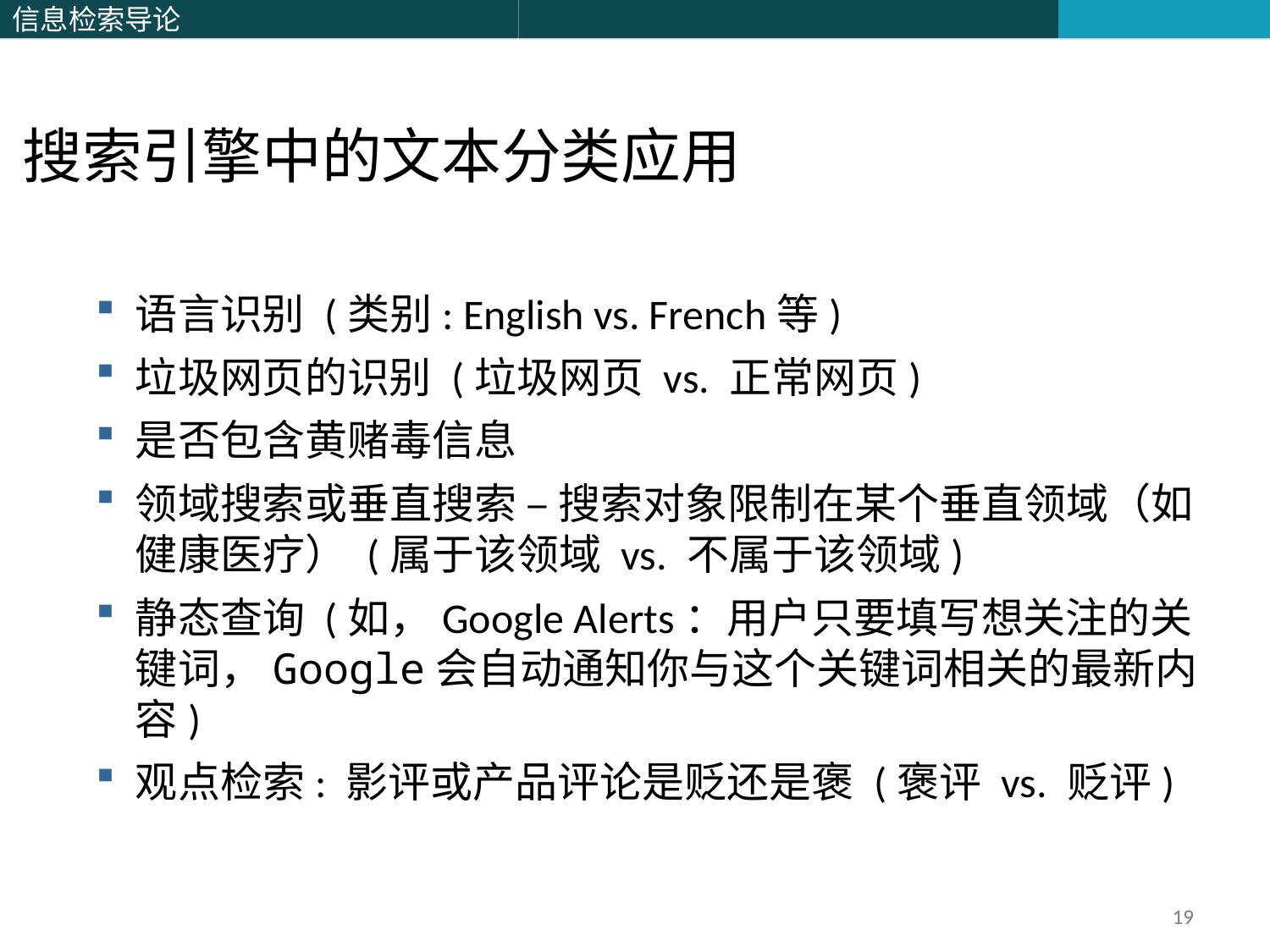

搜索引擎中的文本分类应用

语言识别 (类别: English vs. French等)
垃圾网页的识别 (垃圾网页 vs. 正常网页)
是否包含黄赌毒信息
领域搜索或垂直搜索 – 搜索对象限制在某个垂直领域（如健康医疗） (属于该领域 vs. 不属于该领域)
静态查询 (如，Google Alerts：用户只要填写想关注的关键词，Google会自动通知你与这个关键词相关的最新内容)
观点检索: 影评或产品评论是贬还是褒 (褒评 vs. 贬评)
19
19